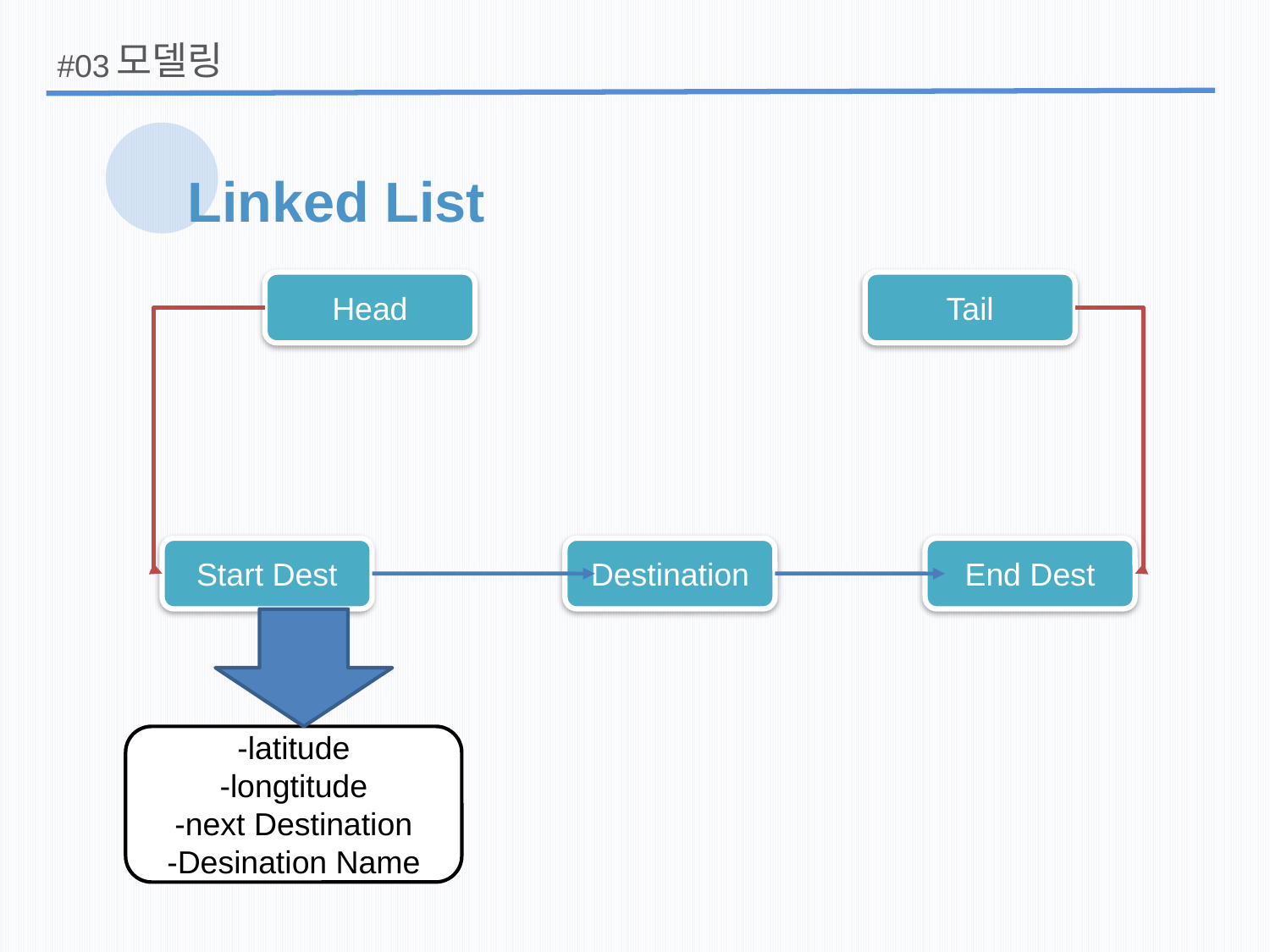

모델링
#03

Linked List
Tail
Head
End Dest
Destination
Start Dest

-latitude
-longtitude
-next Destination
-Desination Name